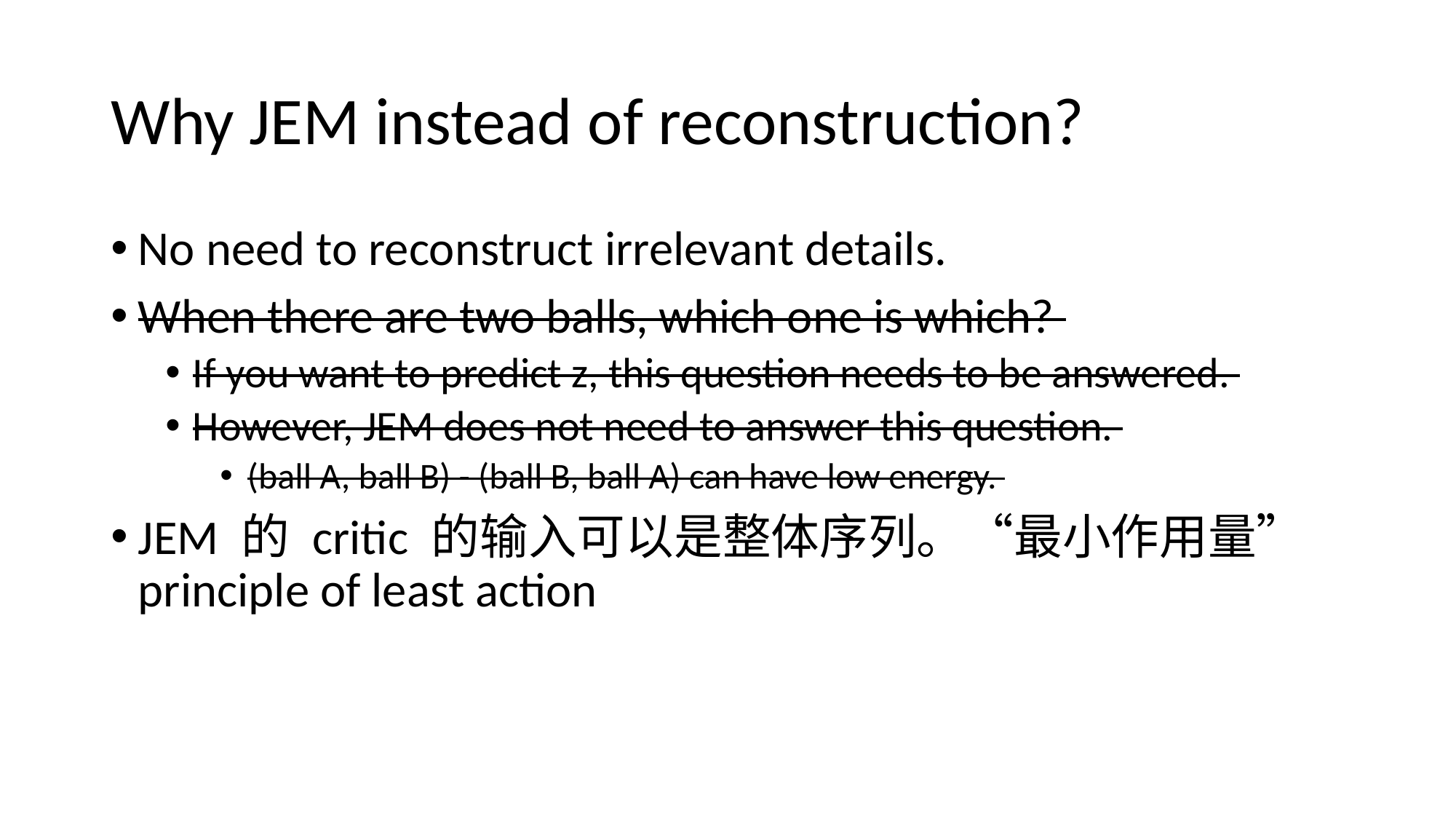

# Why JEM instead of reconstruction?
No need to reconstruct irrelevant details.
When there are two balls, which one is which?
If you want to predict z, this question needs to be answered.
However, JEM does not need to answer this question.
(ball A, ball B) - (ball B, ball A) can have low energy.
JEM 的 critic 的输入可以是整体序列。“最小作用量” principle of least action